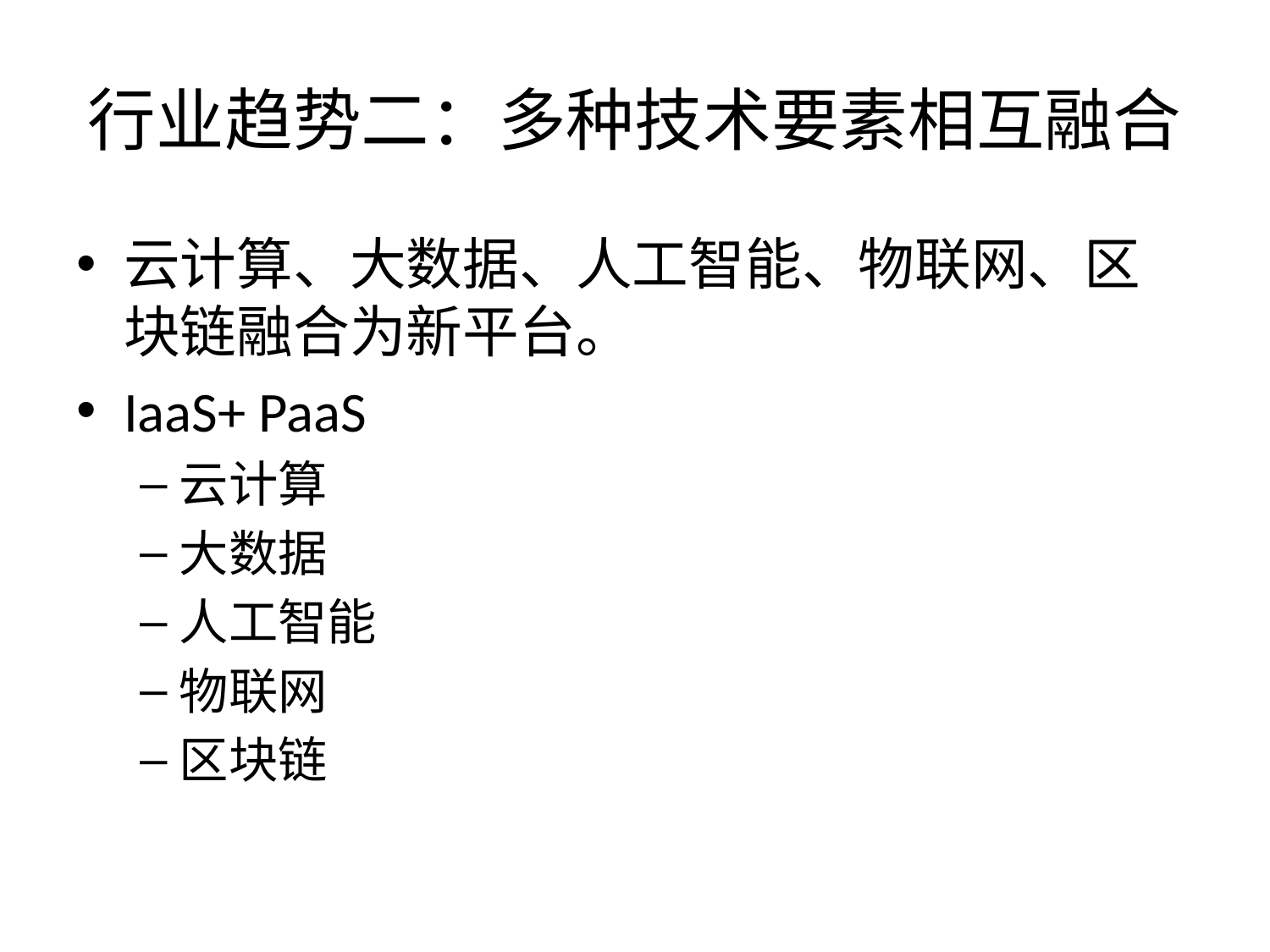

# 行业趋势二：多种技术要素相互融合
云计算、大数据、人工智能、物联网、区块链融合为新平台。
IaaS+ PaaS
云计算
大数据
人工智能
物联网
区块链